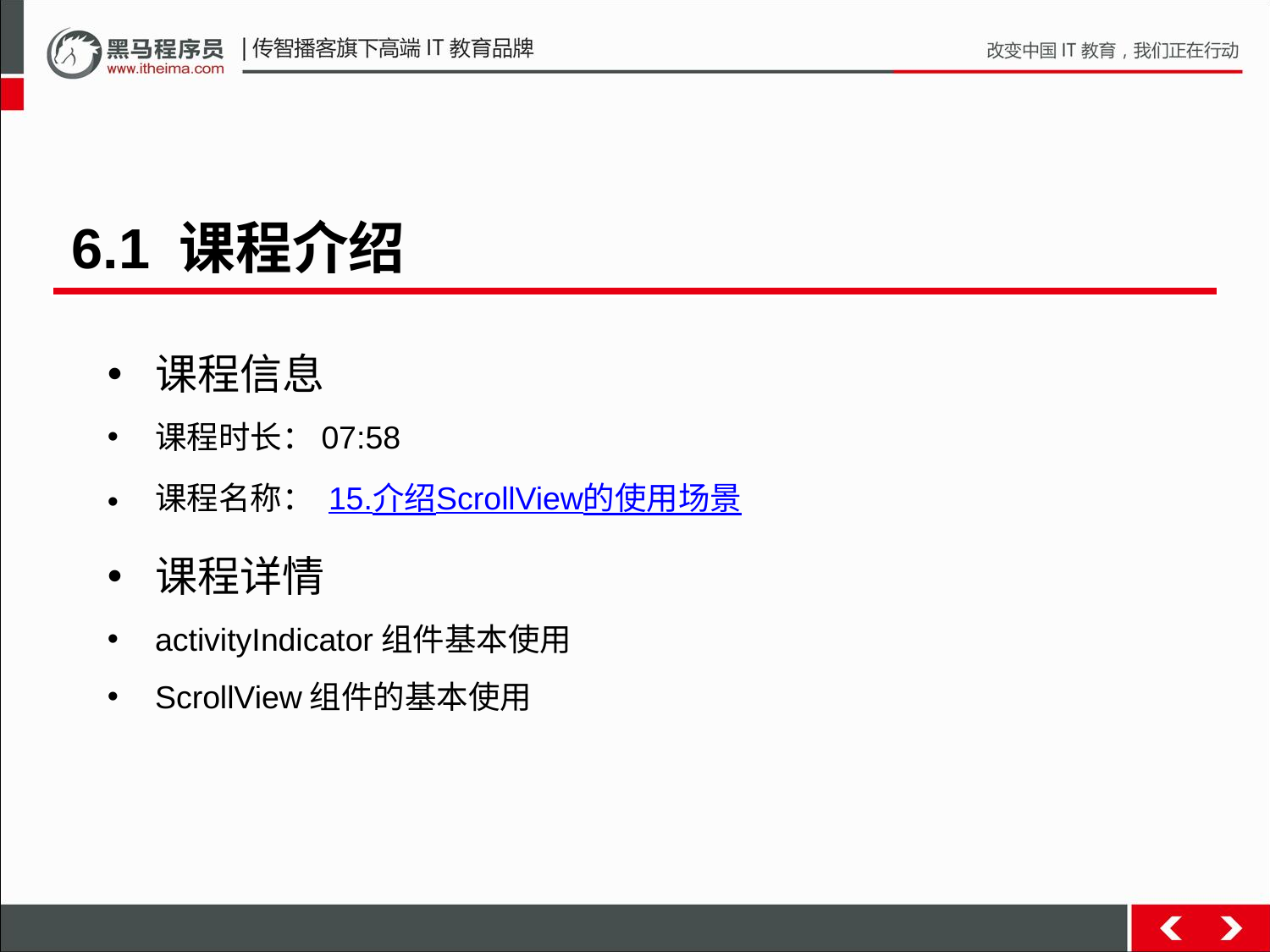

6.1 课程介绍
课程信息
课程时长：07:58
课程名称： 15.介绍ScrollView的使用场景
课程详情
activityIndicator组件基本使用
ScrollView组件的基本使用